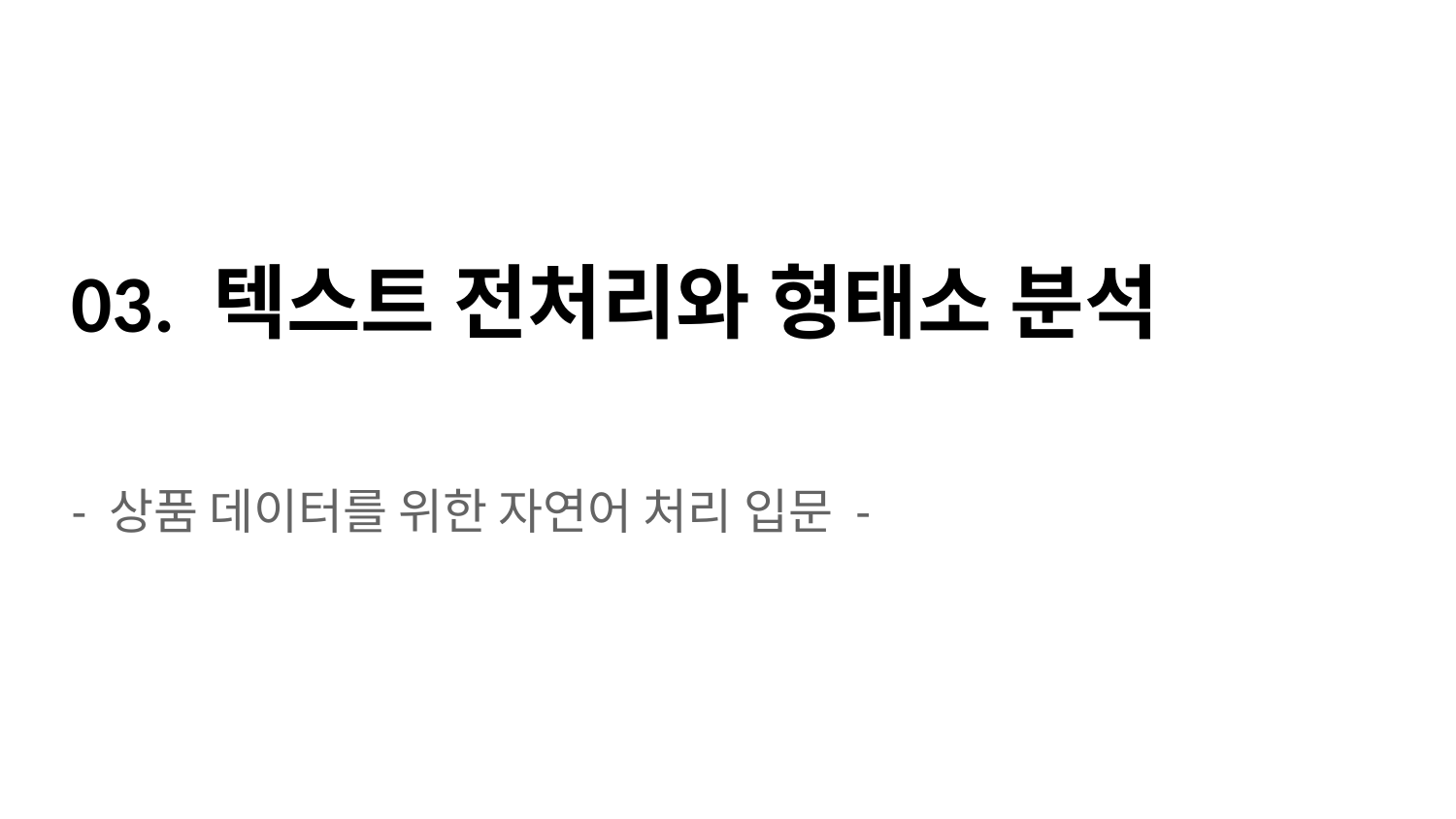

03. 텍스트 전처리와 형태소 분석

- 상품 데이터를 위한 자연어 처리 입문 -